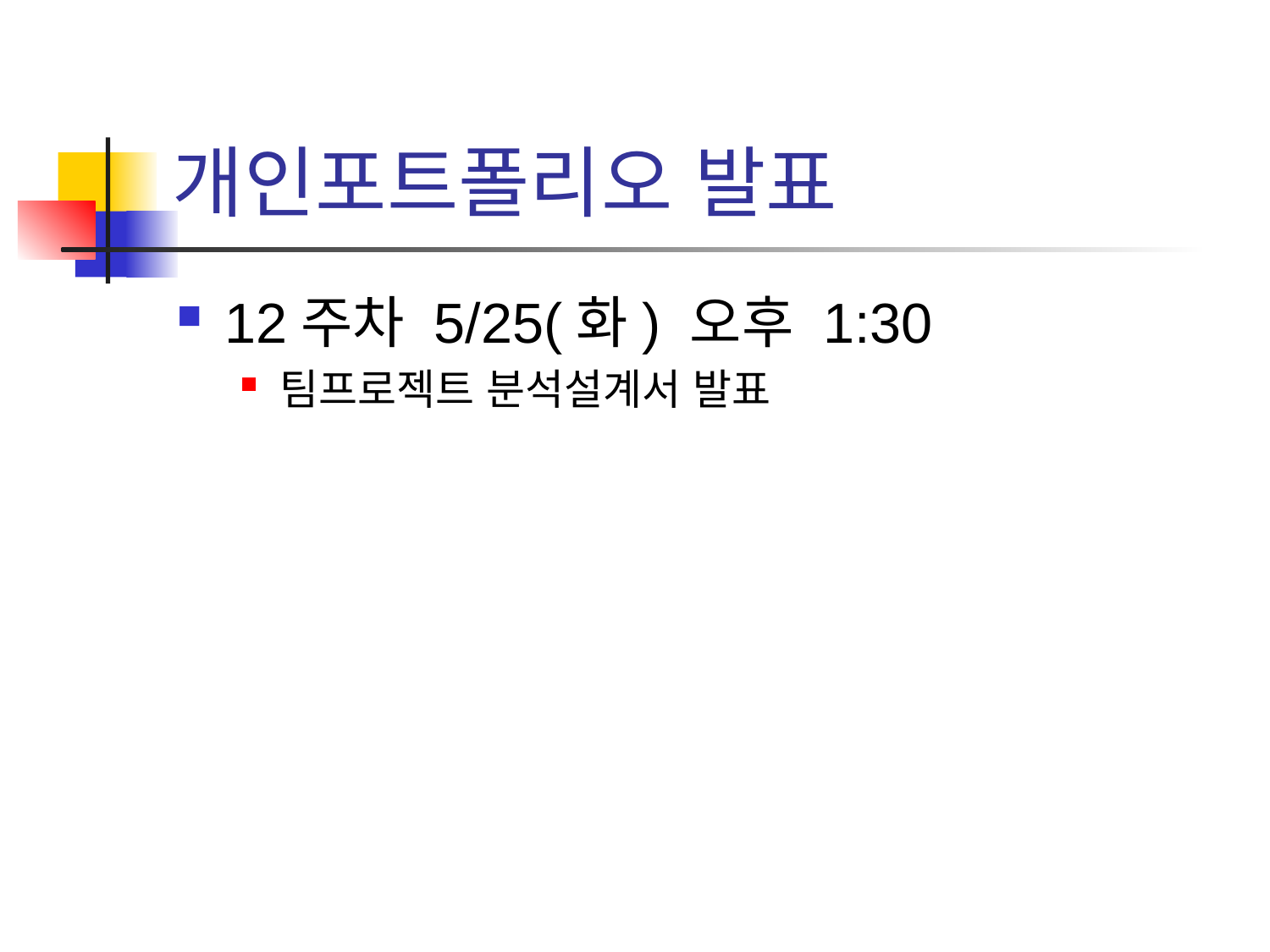

# 개인포트폴리오 발표
12주차 5/25(화) 오후 1:30
팀프로젝트 분석설계서 발표